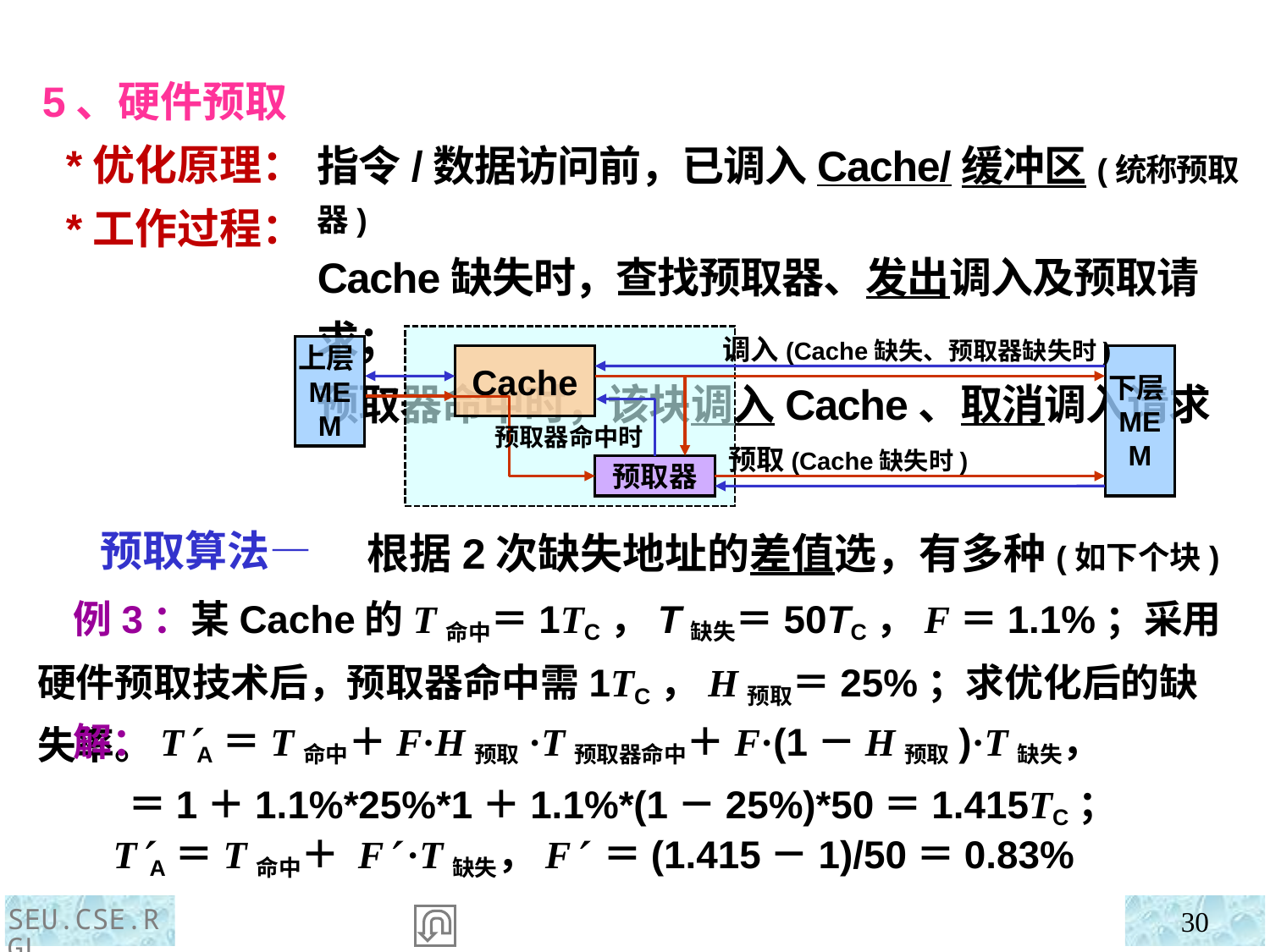

5、硬件预取
  *优化原理：
  *工作过程：

     预取算法—
指令/数据访问前，已调入Cache/缓冲区(统称预取器)
Cache缺失时，查找预取器、发出调入及预取请求；
预取器命中时，该块调入Cache、取消调入请求

上层MEM
调入(Cache缺失、预取器缺失时)
Cache
下层MEM

预取器命中时
预取(Cache缺失时)
预取器

根据2次缺失地址的差值选，有多种(如下个块)
   例3：某Cache的T命中＝1TC，T缺失＝50TC，F＝1.1%；采用硬件预取技术后，预取器命中需1TC，H预取＝25%；求优化后的缺失率。
   解：T′A＝T命中＋F·H预取·T预取器命中＋F·(1－H预取)·T缺失，
          ＝1＋1.1%*25%*1＋1.1%*(1－25%)*50＝1.415TC；
       T′A＝T命中＋ F′ ·T缺失，F′ ＝(1.415－1)/50＝0.83%
SEU.CSE.RGL
30